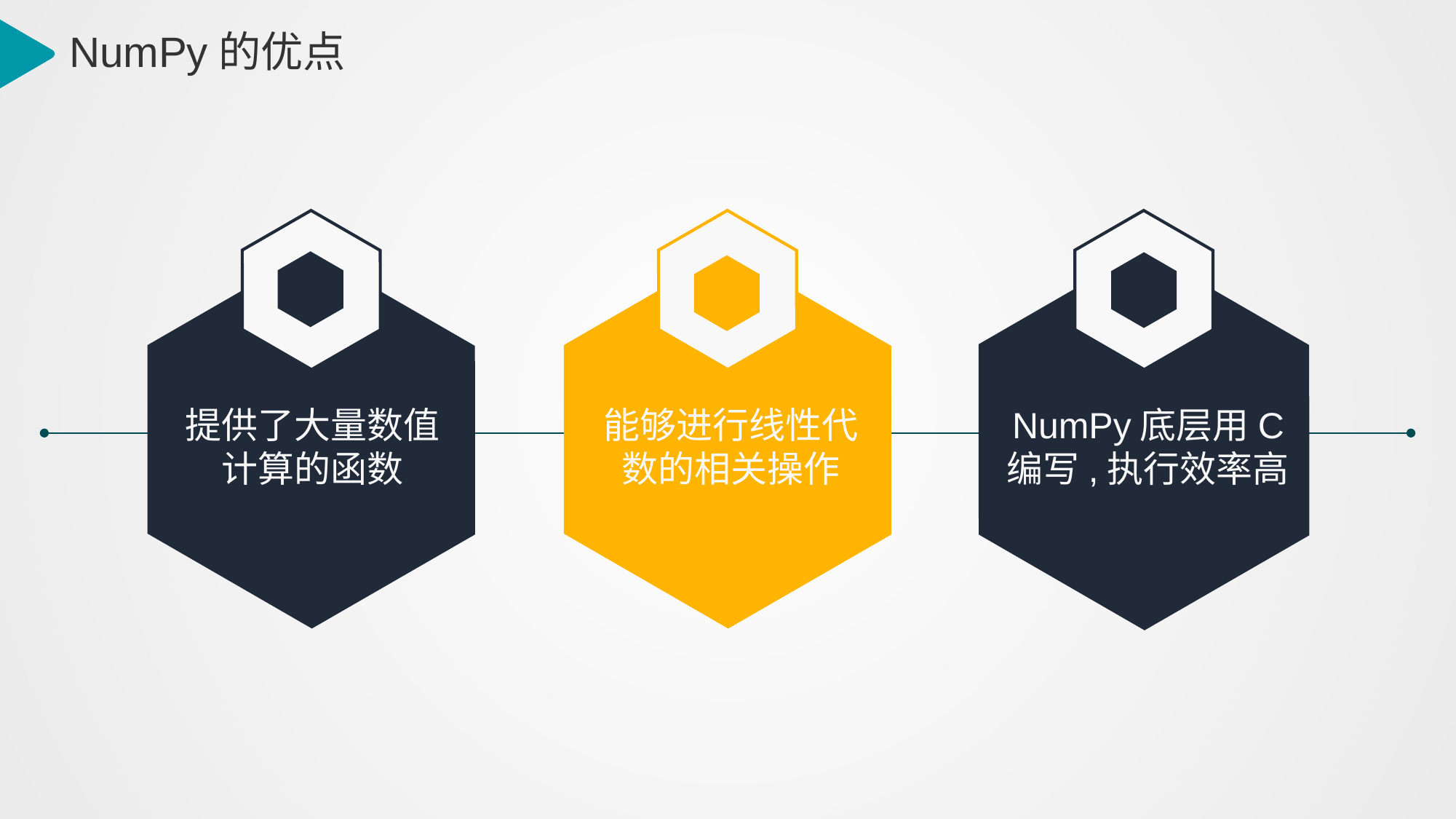

NumPy的优点

提供了大量数值
计算的函数

能够进行线性代
数的相关操作

NumPy底层用C
编写,执行效率高